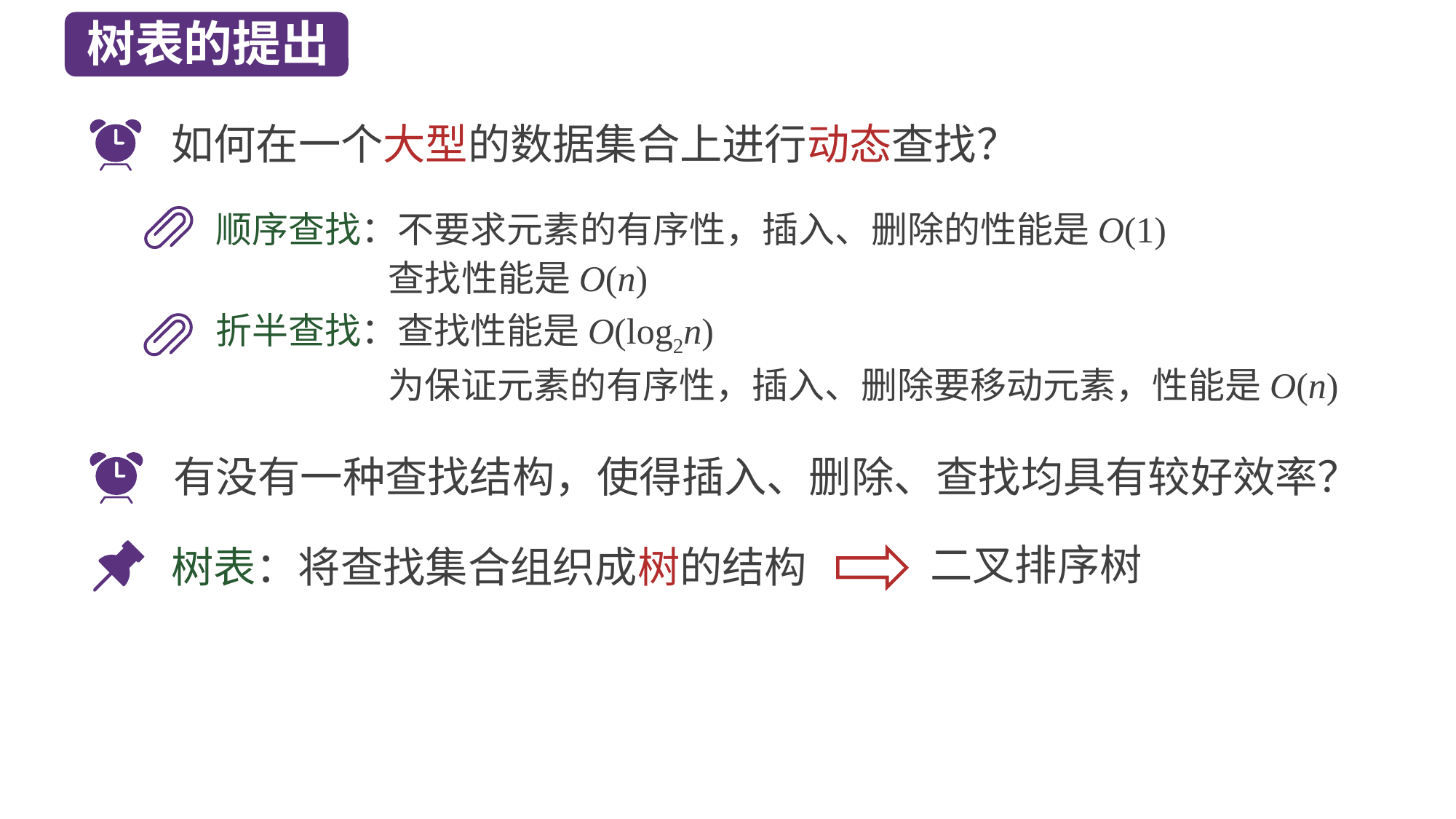

树表的提出

如何在一个大型的数据集合上进行动态查找？

顺序查找：不要求元素的有序性，插入、删除的性能是O(1)
                    查找性能是O(n)

折半查找：查找性能是O(log2n)
                    为保证元素的有序性，插入、删除要移动元素，性能是O(n)

有没有一种查找结构，使得插入、删除、查找均具有较好效率？

二叉排序树

树表：将查找集合组织成树的结构